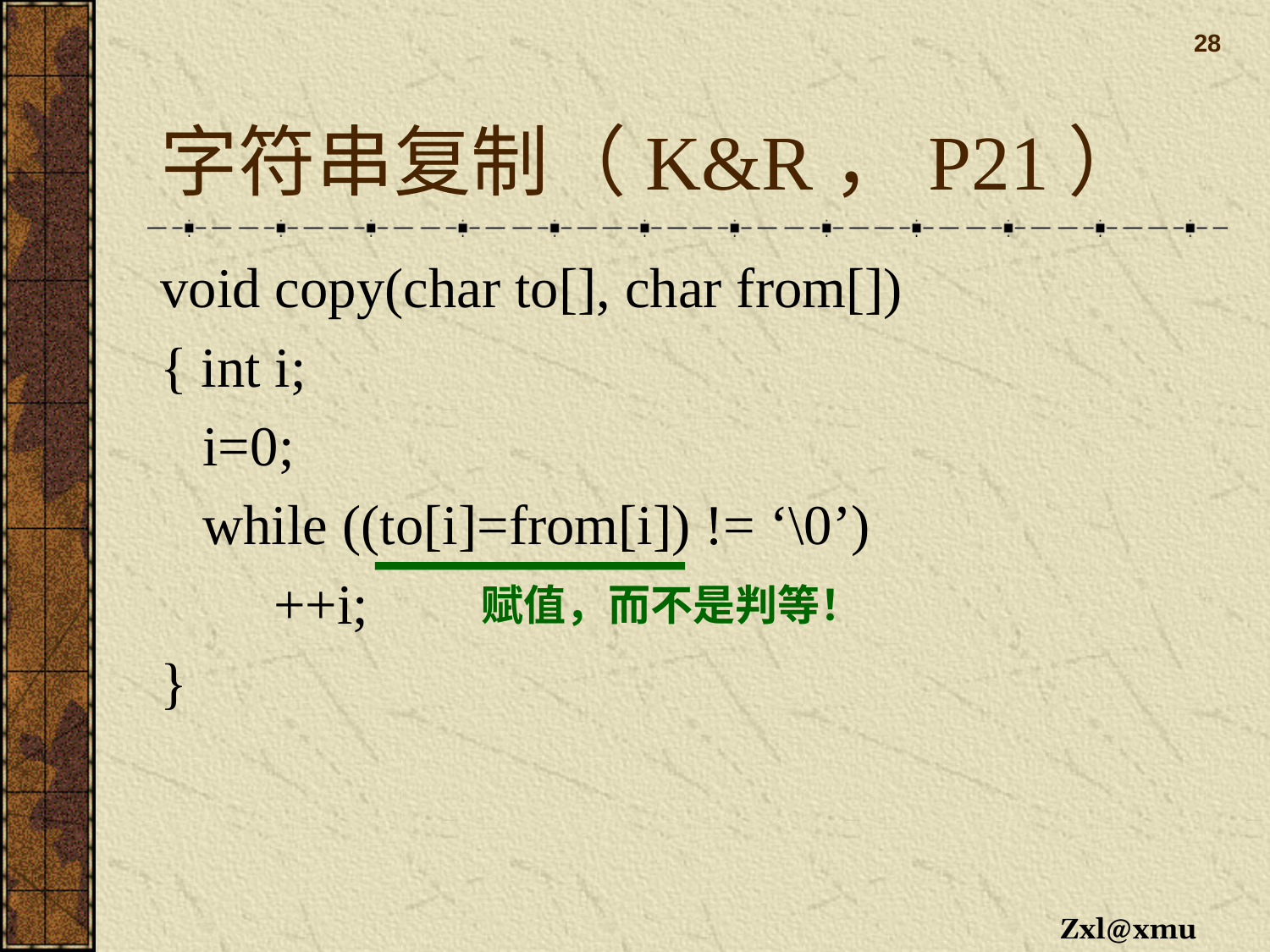

28
# 字符串复制（K&R，P21）
void copy(char to[], char from[])
{ int i;
   i=0;
   while ((to[i]=from[i]) != ‘\0’)
        ++i;
}

赋值，而不是判等！